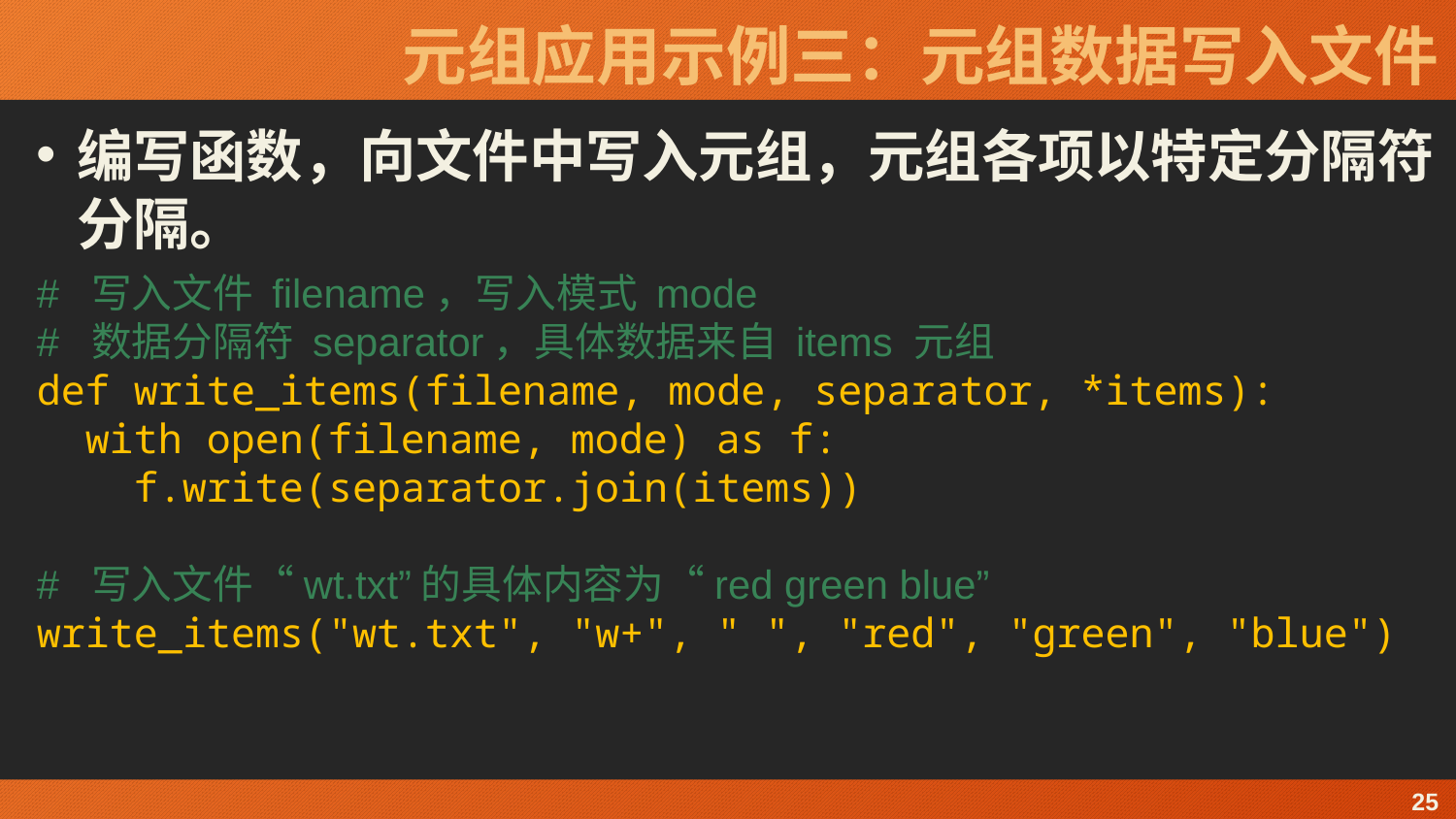

# 元组应用示例三：元组数据写入文件
编写函数，向文件中写入元组，元组各项以特定分隔符分隔。
#  写入文件 filename，写入模式 mode
#  数据分隔符 separator，具体数据来自 items 元组
def write_items(filename, mode, separator, *items):
  with open(filename, mode) as f:
    f.write(separator.join(items))

#  写入文件“wt.txt”的具体内容为“red green blue”
write_items("wt.txt", "w+", " ", "red", "green", "blue")
25